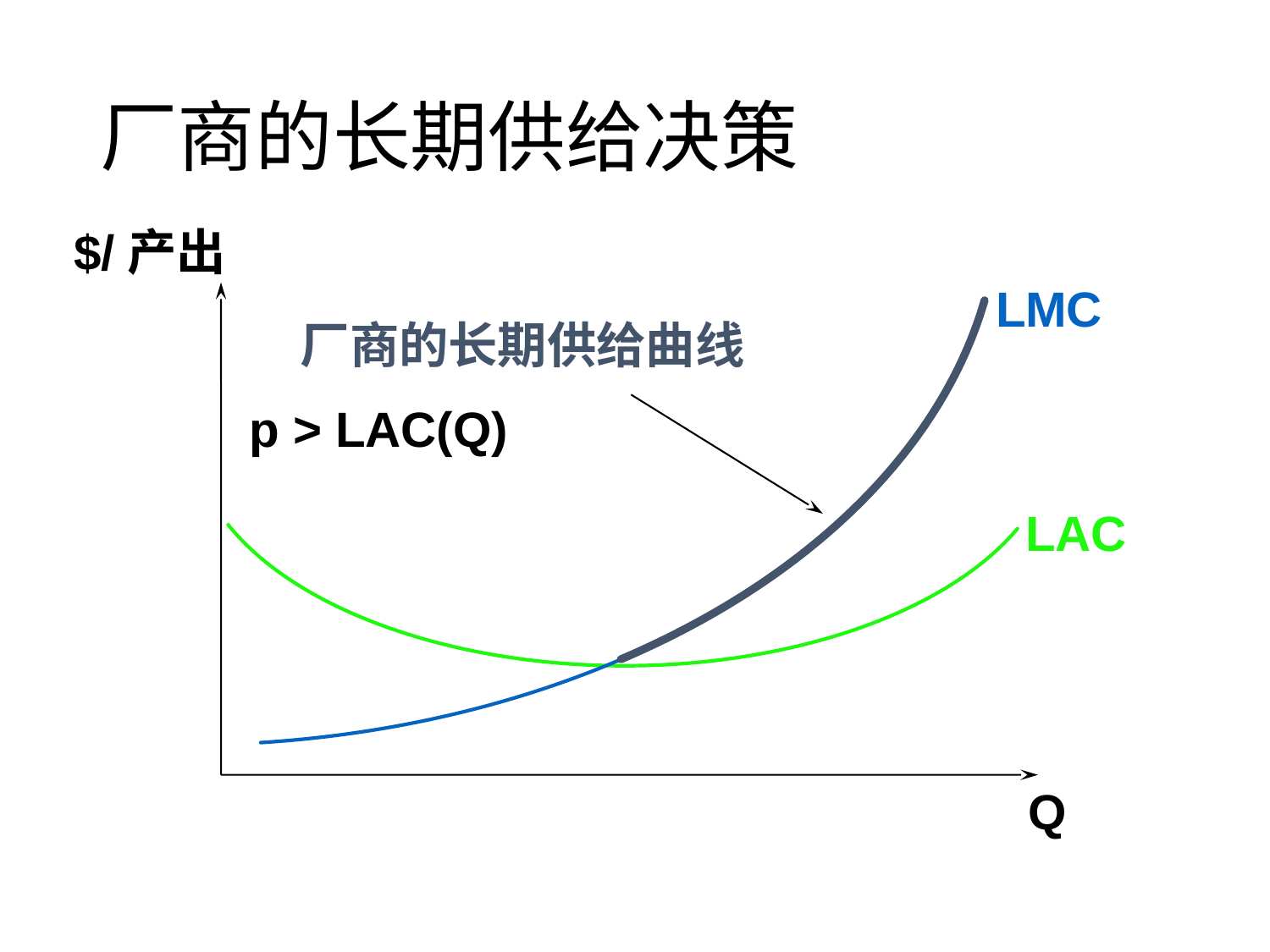

# 厂商的长期供给决策

$/产出

LMC

厂商的长期供给曲线
p > LAC(Q)

LAC
Q